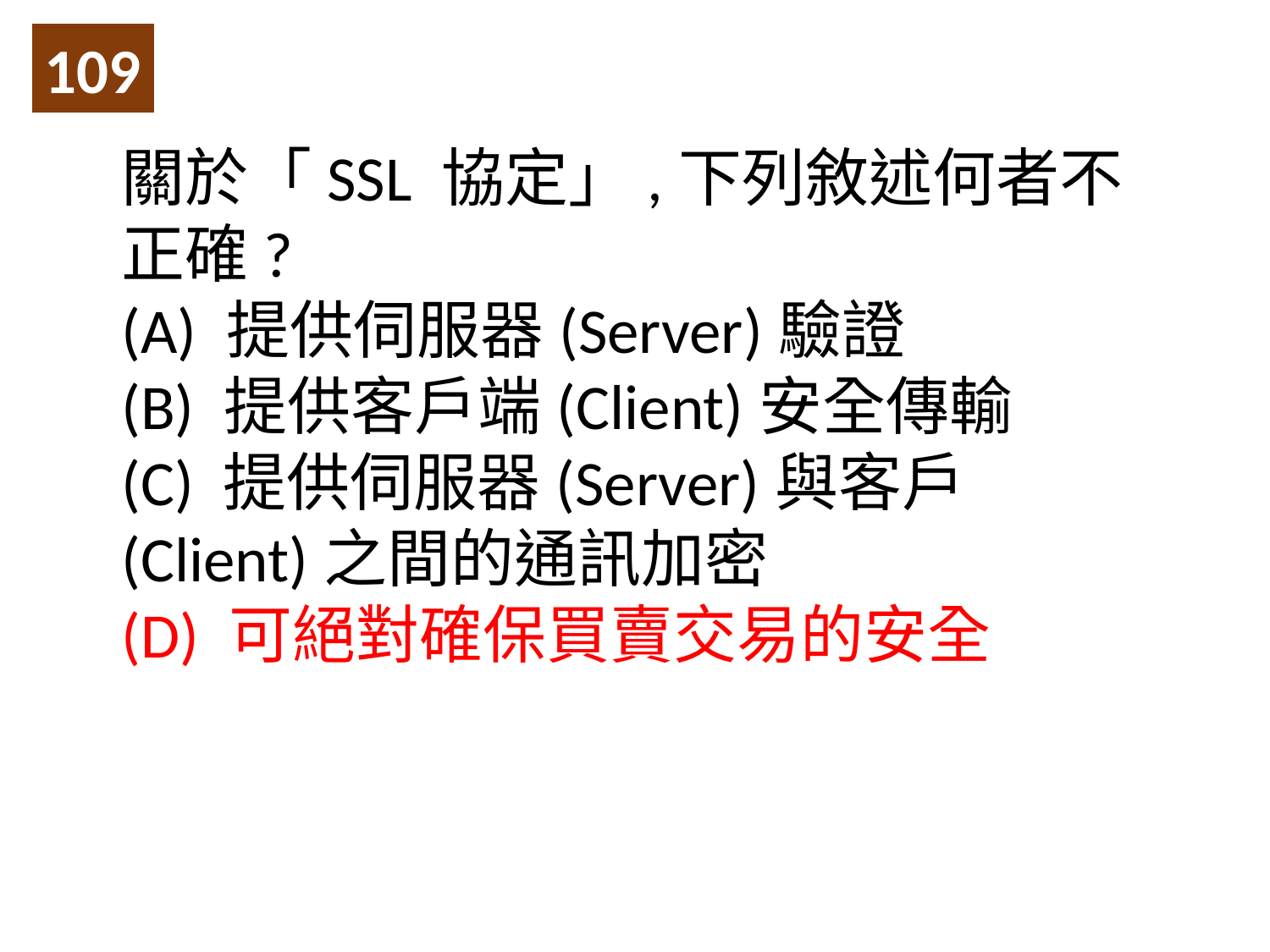

109
關於「SSL 協定」,下列敘述何者不正確?
(A) 提供伺服器(Server)驗證
(B) 提供客戶端(Client)安全傳輸
(C) 提供伺服器(Server)與客戶(Client)之間的通訊加密
(D) 可絕對確保買賣交易的安全